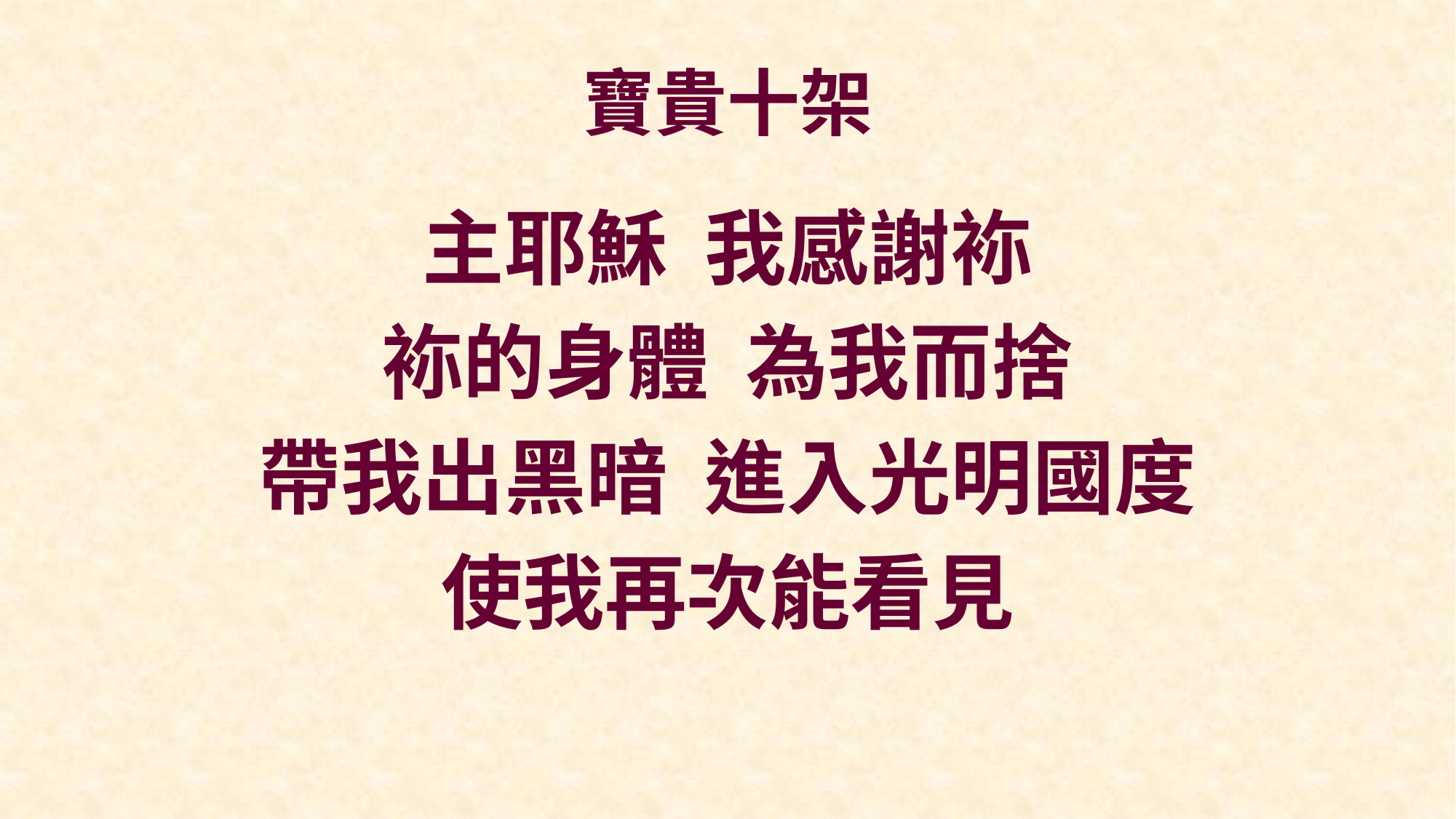

# 寶貴十架
主耶穌  我感謝袮
袮的身體  為我而捨
帶我出黑暗  進入光明國度
使我再次能看見